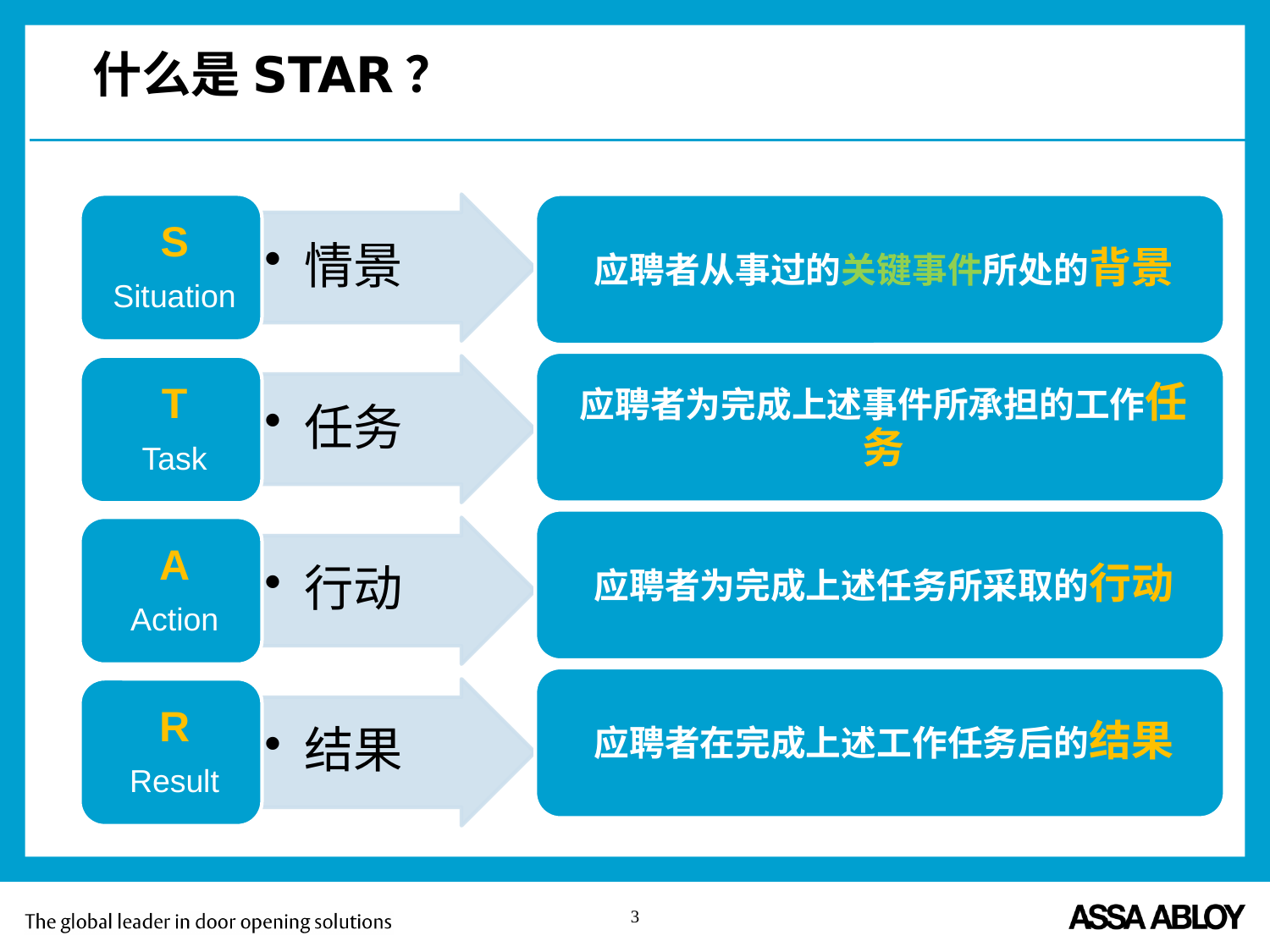

什么是STAR？
情景
S
Situation
任务
T
Task
行动
A
Action
结果
R
Result
应聘者从事过的关键事件所处的背景
应聘者为完成上述事件所承担的工作任务
应聘者为完成上述任务所采取的行动
应聘者在完成上述工作任务后的结果
3